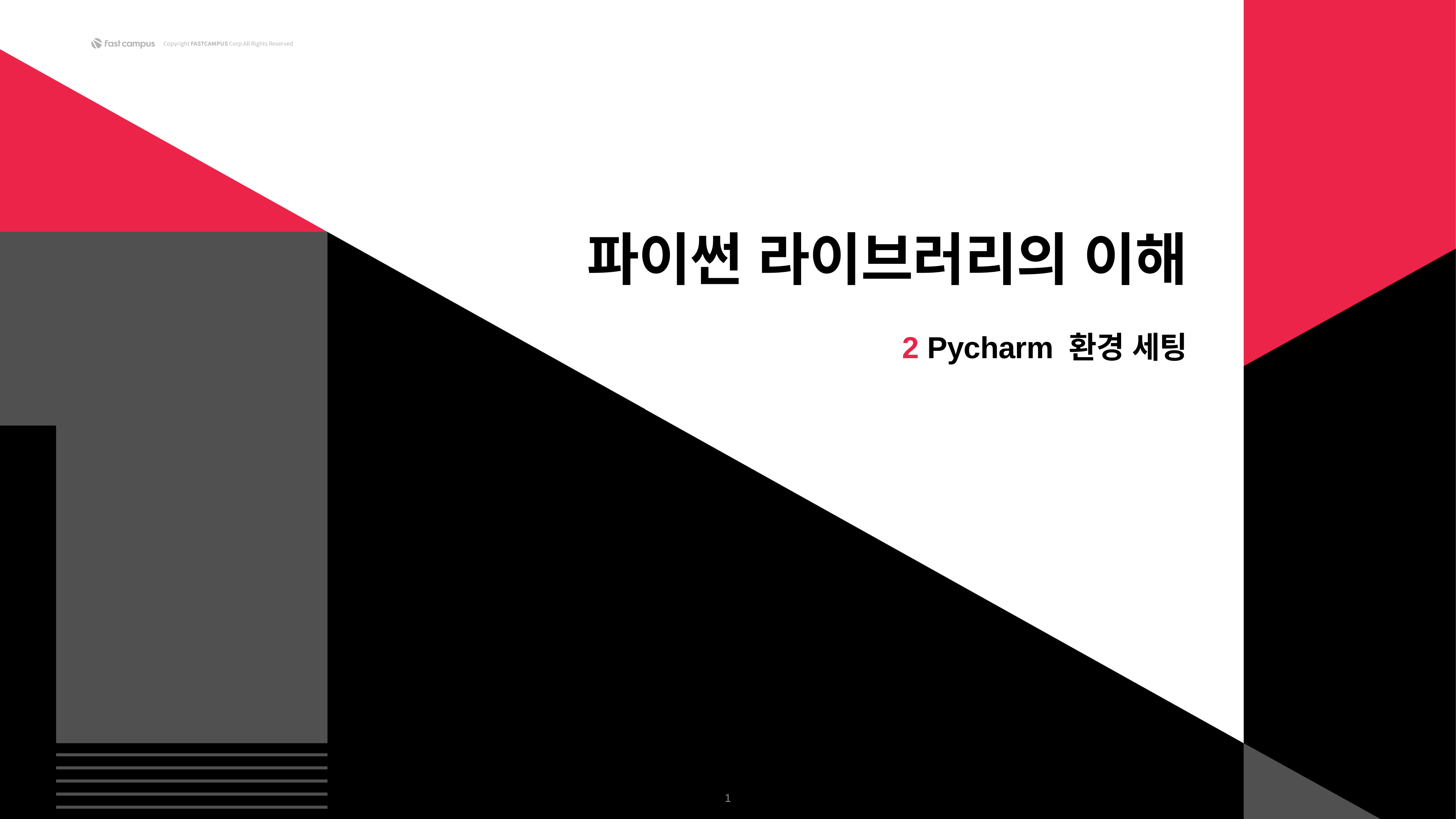

파이썬 라이브러리의 이해

2 Pycharm 환경 세팅
1